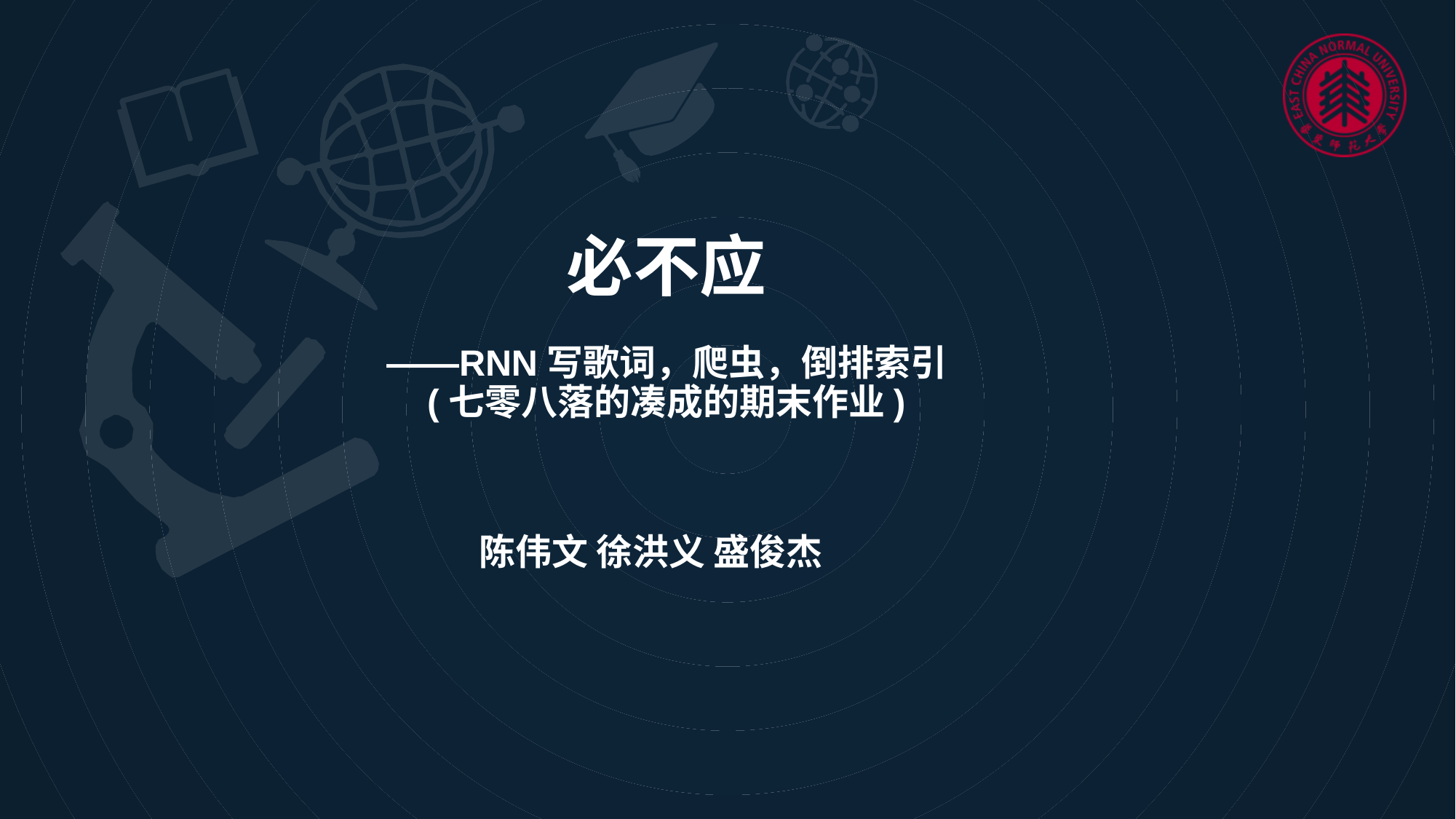

必不应

——RNN写歌词，爬虫，倒排索引
(七零八落的凑成的期末作业)
陈伟文 徐洪义 盛俊杰